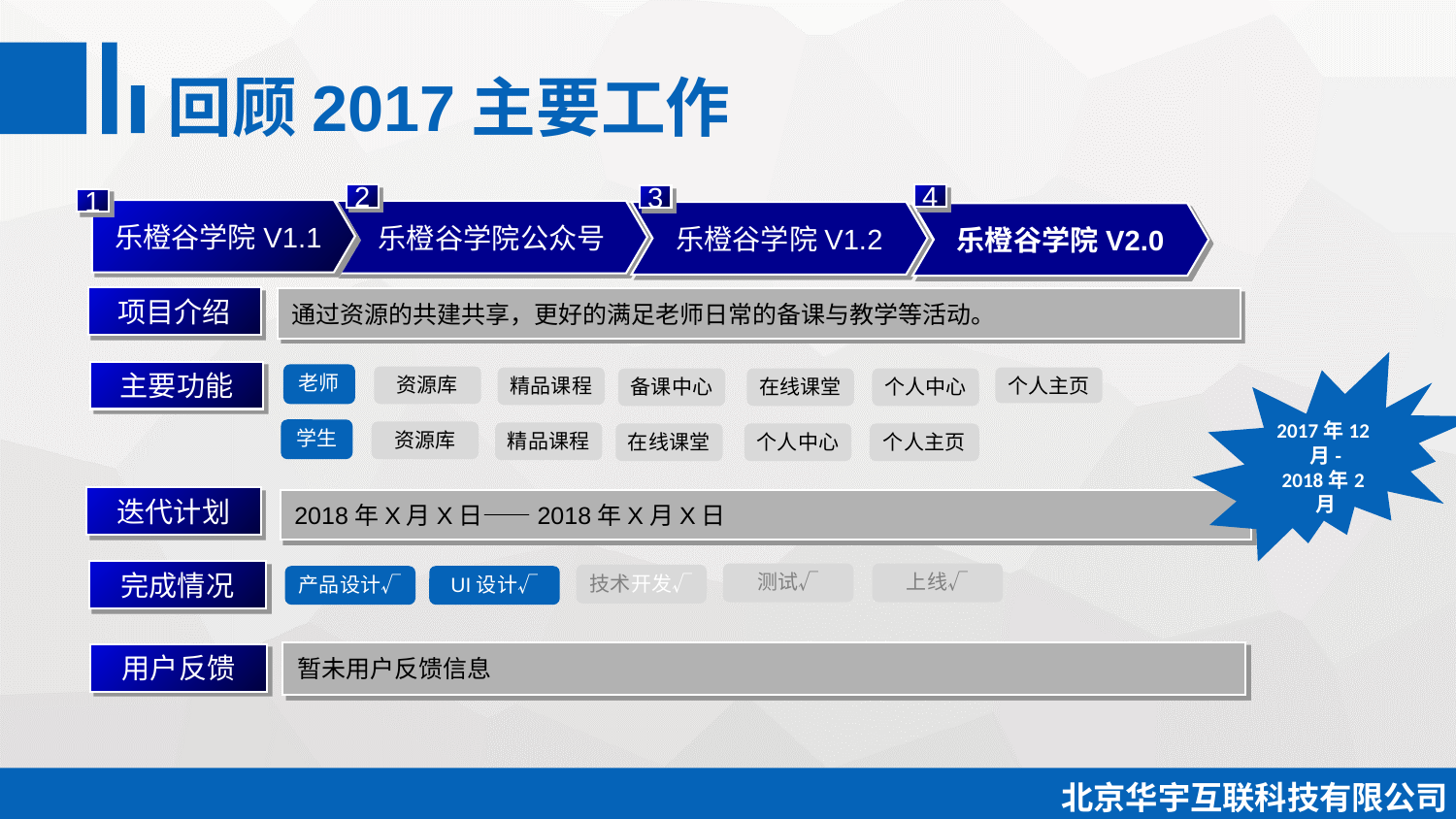

回顾2017主要工作

4
2
3
1
乐橙谷学院V1.1
乐橙谷学院公众号
乐橙谷学院V1.2
乐橙谷学院V2.0
项目介绍
通过资源的共建共享，更好的满足老师日常的备课与教学等活动。
2017年12月-
2018年2月
主要功能
老师
资源库
精品课程
备课中心
在线课堂
个人中心
个人主页
学生
资源库

精品课程
在线课堂
个人中心
个人主页
迭代计划
2018年X月X日——2018年X月X日
完成情况
测试√
上线√
技术开发√
产品设计√
UI设计√
暂未用户反馈信息
用户反馈

北京华宇互联科技有限公司